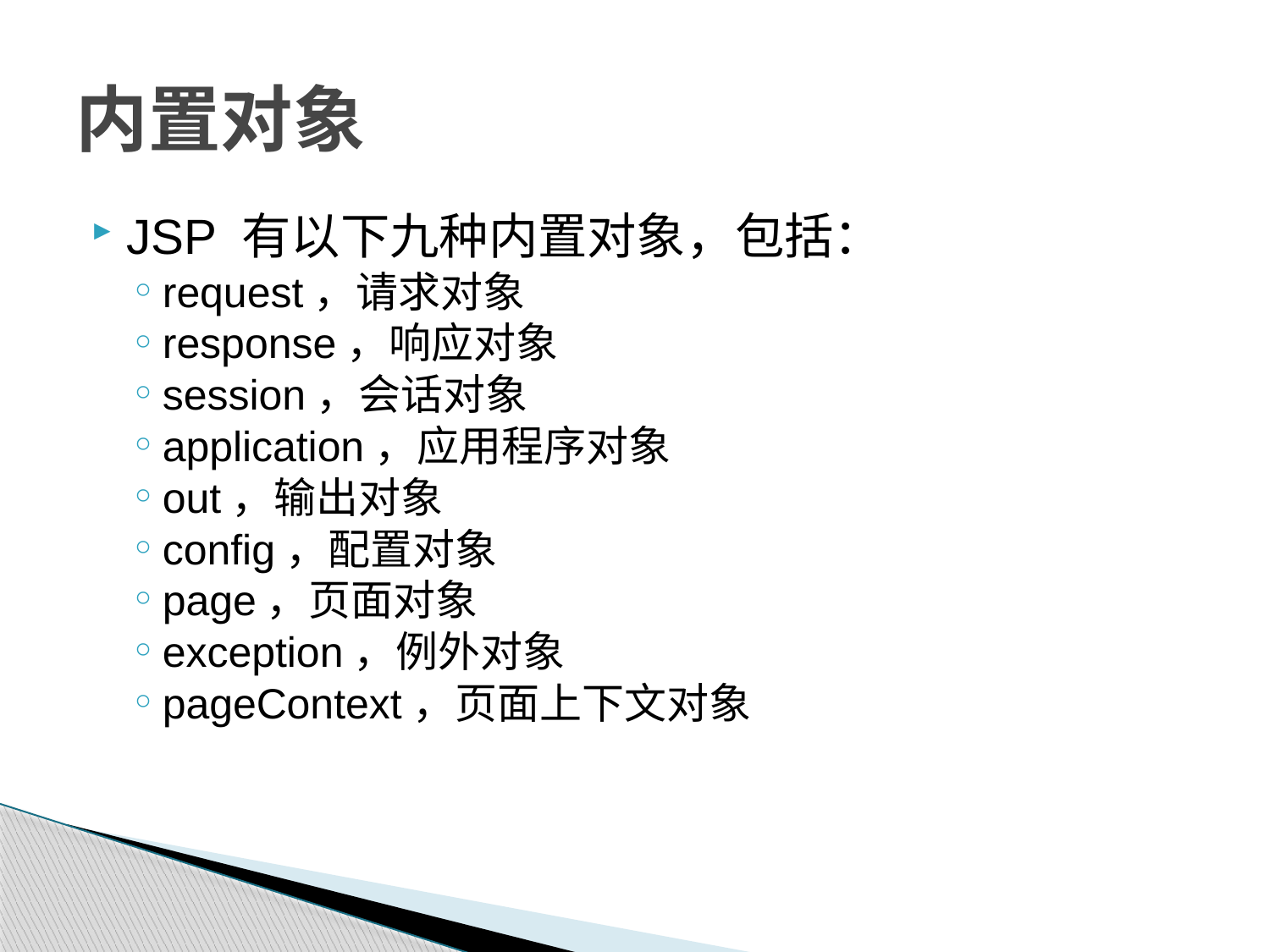

# 内置对象
JSP 有以下九种内置对象，包括：
request，请求对象
response，响应对象
session，会话对象
application，应用程序对象
out，输出对象
config，配置对象
page，页面对象
exception，例外对象
pageContext，页面上下文对象